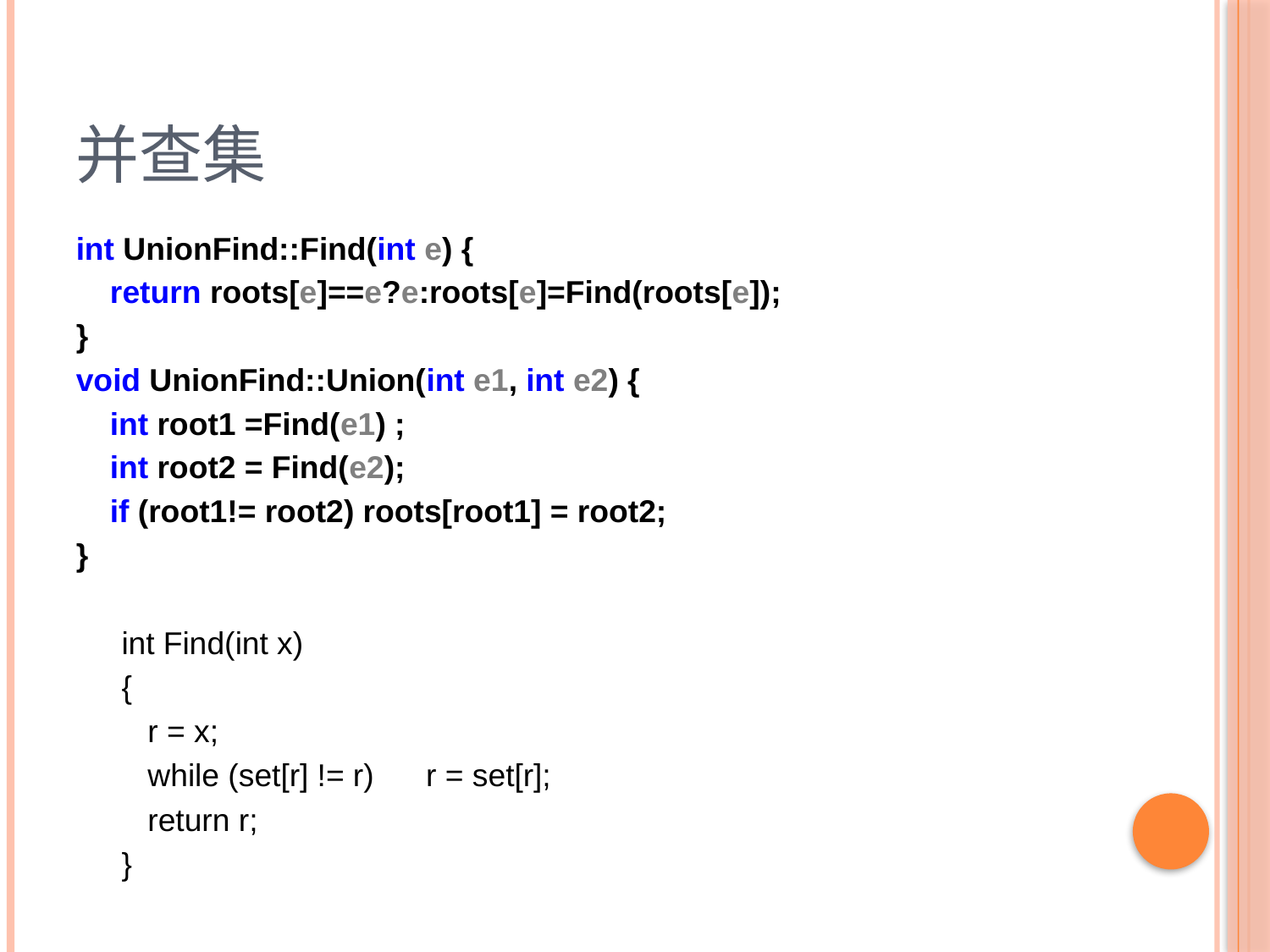

# 并查集
int UnionFind::Find(int e) {
	return roots[e]==e?e:roots[e]=Find(roots[e]);
}
void UnionFind::Union(int e1, int e2) {
	int root1 =Find(e1) ;
	int root2 = Find(e2);
	if (root1!= root2) roots[root1] = root2;
}

int Find(int x)
{
   r = x;
   while (set[r] != r)      r = set[r];
   return r;
}